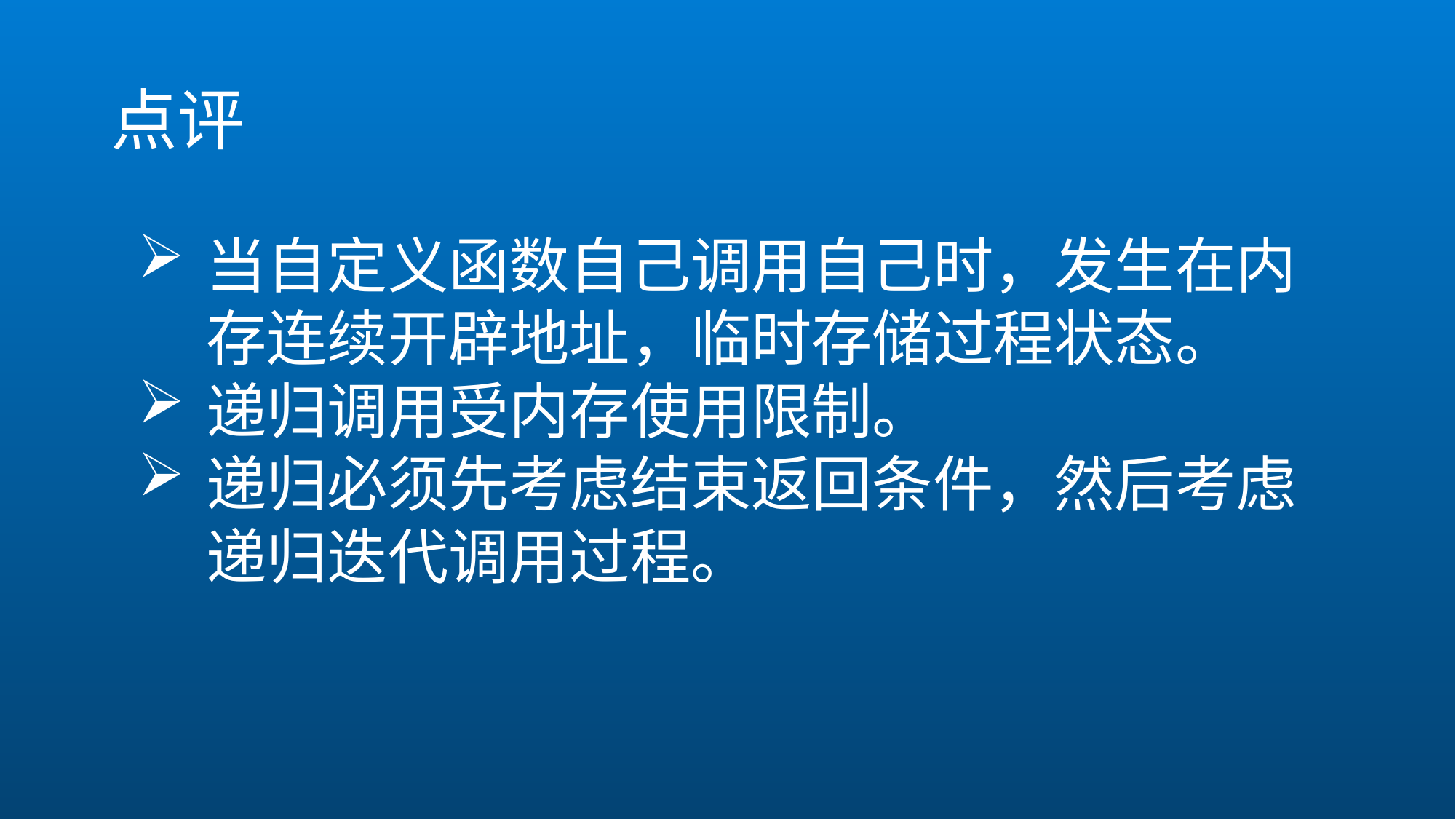

# 点评
当自定义函数自己调用自己时，发生在内存连续开辟地址，临时存储过程状态。
递归调用受内存使用限制。
递归必须先考虑结束返回条件，然后考虑递归迭代调用过程。